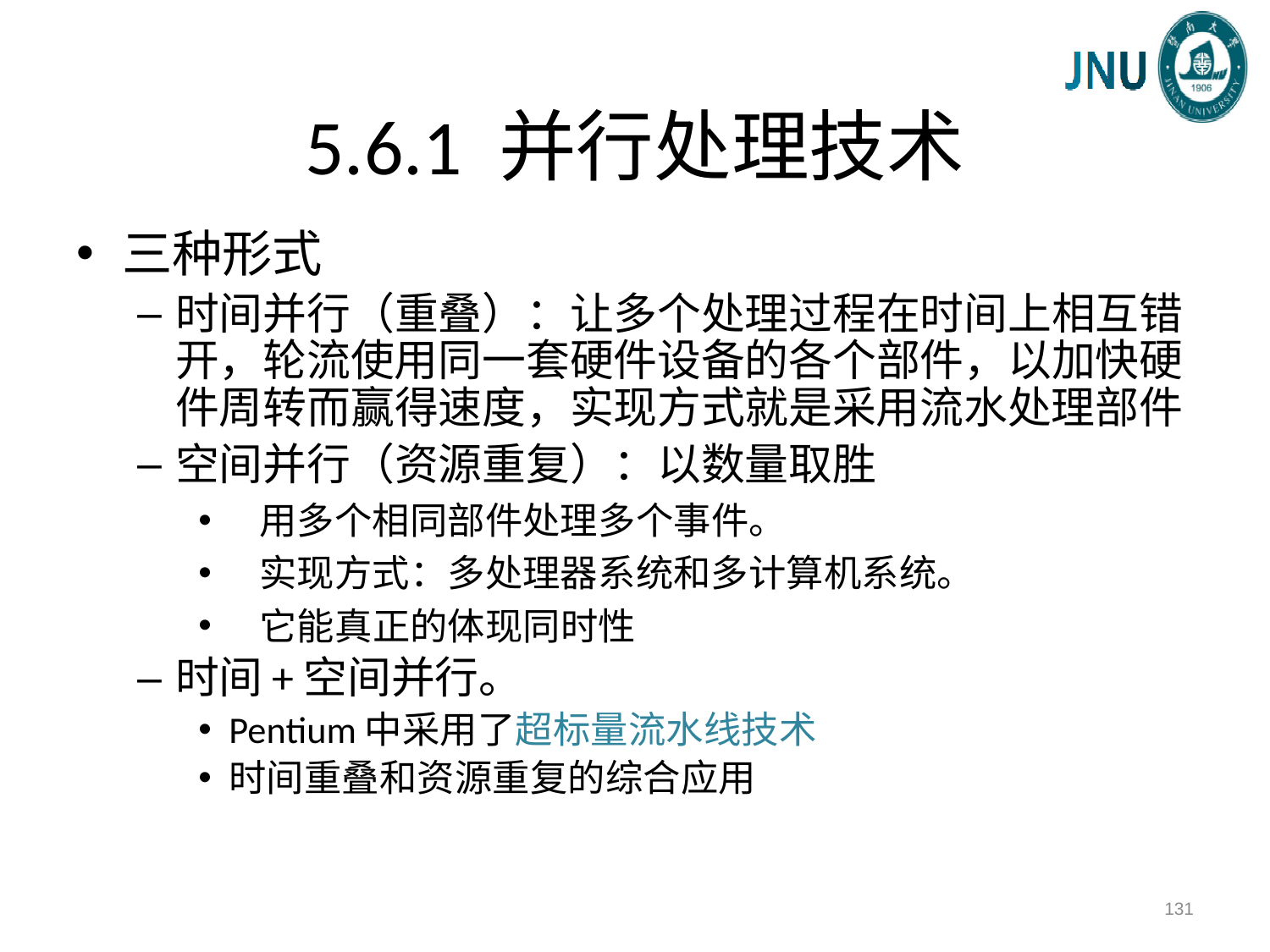

# 5.6.1 并行处理技术
三种形式
时间并行（重叠）：让多个处理过程在时间上相互错开，轮流使用同一套硬件设备的各个部件，以加快硬件周转而赢得速度，实现方式就是采用流水处理部件
空间并行（资源重复）：以数量取胜
用多个相同部件处理多个事件。
实现方式：多处理器系统和多计算机系统。
它能真正的体现同时性
时间+空间并行。
Pentium中采用了超标量流水线技术
时间重叠和资源重复的综合应用
131